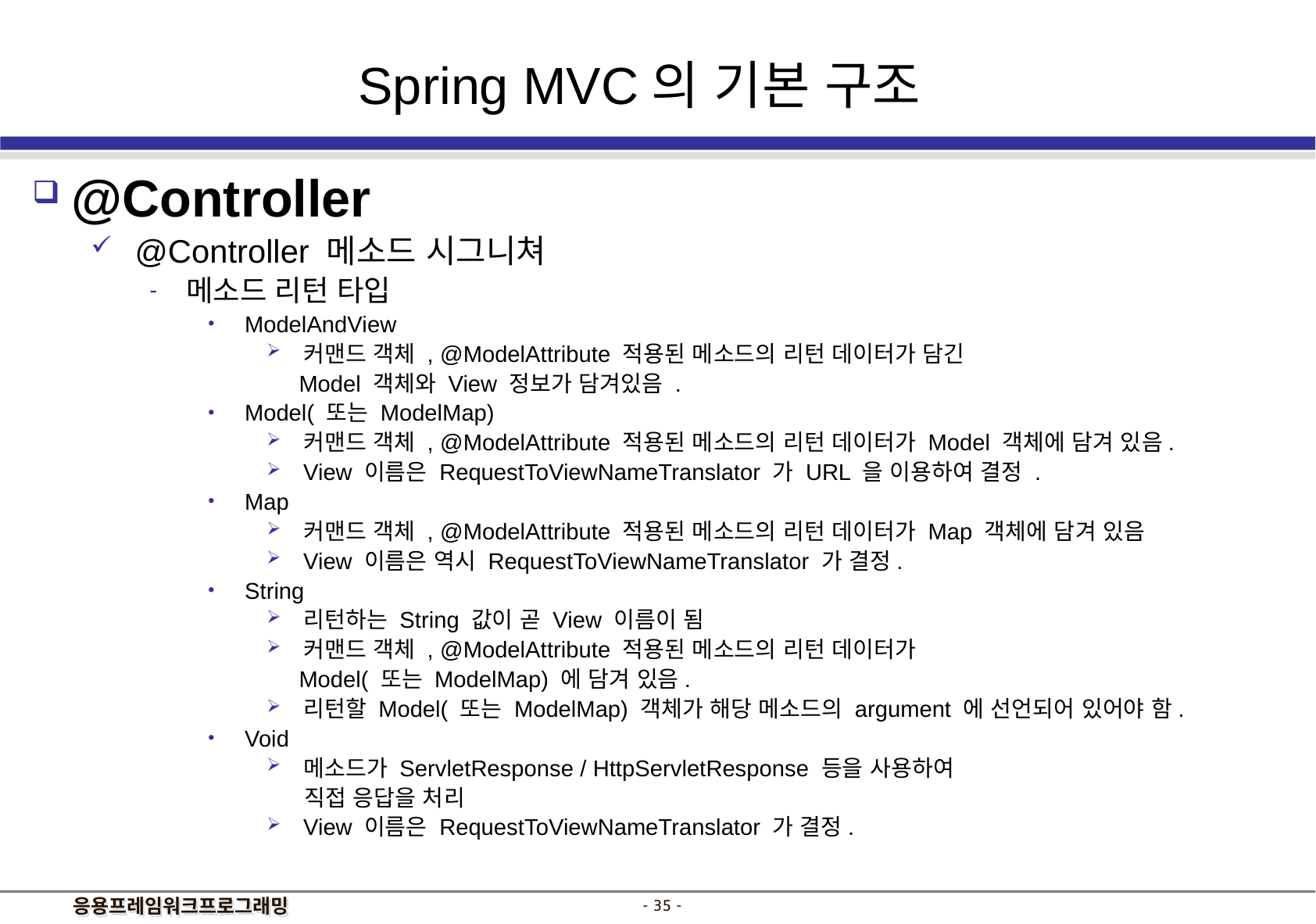

Spring MVC의 기본 구조
 @Controller
@Controller 메소드 시그니쳐
메소드 리턴 타입
ModelAndView
커맨드 객체 , @ModelAttribute 적용된 메소드의 리턴 데이터가 담긴
     Model 객체와 View 정보가 담겨있음 .
Model( 또는 ModelMap)
커맨드 객체 , @ModelAttribute 적용된 메소드의 리턴 데이터가 Model 객체에 담겨 있음.
View 이름은 RequestToViewNameTranslator 가 URL 을 이용하여 결정 .
Map
커맨드 객체 , @ModelAttribute 적용된 메소드의 리턴 데이터가 Map 객체에 담겨 있음
View 이름은 역시 RequestToViewNameTranslator 가 결정.
String
리턴하는 String 값이 곧 View 이름이 됨
커맨드 객체 , @ModelAttribute 적용된 메소드의 리턴 데이터가
     Model( 또는 ModelMap) 에 담겨 있음.
리턴할 Model( 또는 ModelMap) 객체가 해당 메소드의 argument 에 선언되어 있어야 함.
Void
메소드가 ServletResponse / HttpServletResponse 등을 사용하여
     직접 응답을 처리
View 이름은 RequestToViewNameTranslator 가 결정.

- 35 -